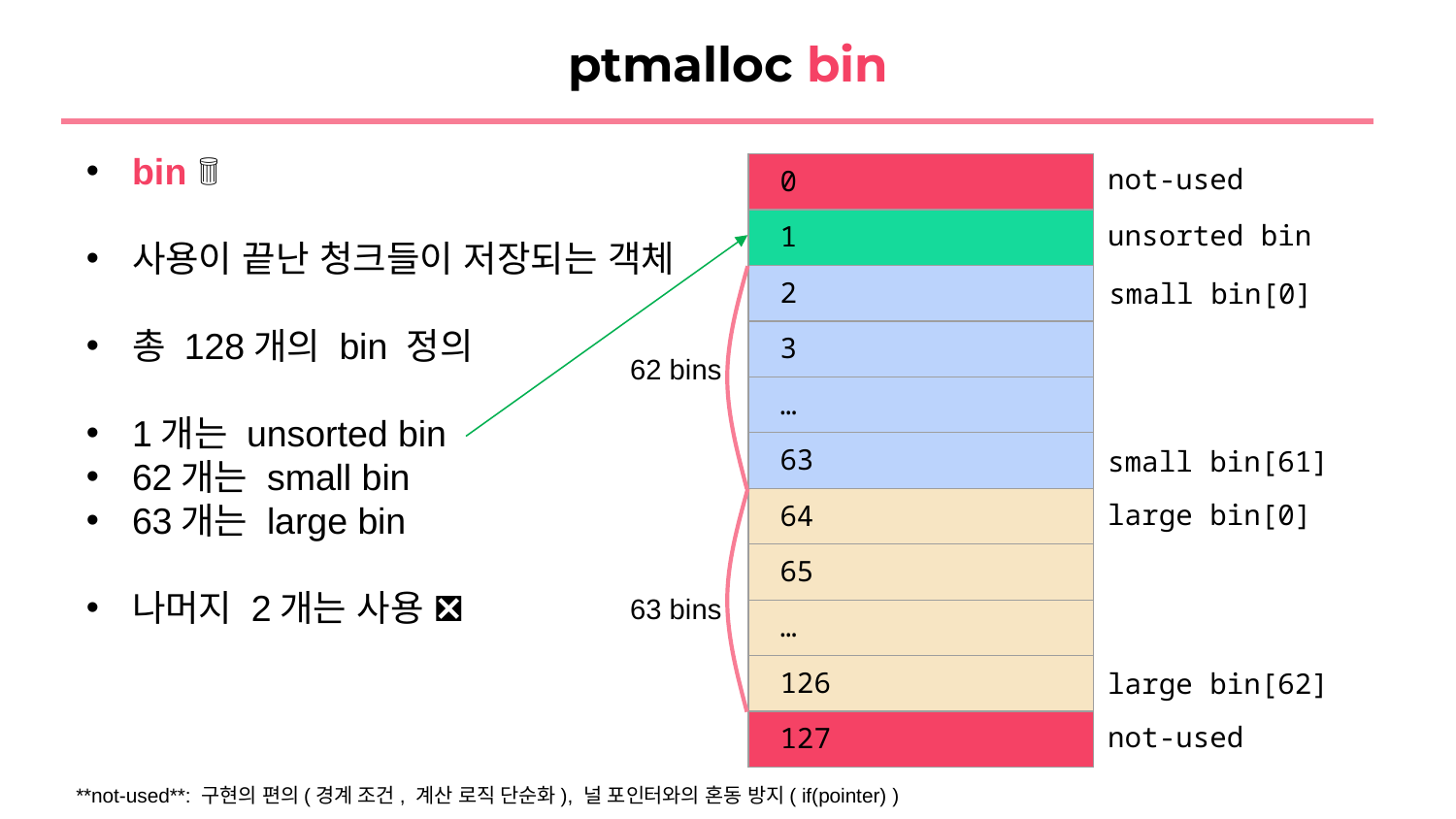

# ptmalloc bin
bin 🗑️

사용이 끝난 청크들이 저장되는 객체

총 128개의 bin 정의

1개는 unsorted bin
62개는 small bin
63개는 large bin

나머지 2개는 사용 ❎
| 0 |
| --- |
| 1 |
| 2 |
| 3 |
| … |
| 63 |
| 64 |
| 65 |
| … |
| 126 |
| 127 |
not-used
unsorted bin

small bin[0]
62 bins
small bin[61]

large bin[0]
63 bins
large bin[62]
not-used
**not-used**: 구현의 편의(경계 조건, 계산 로직 단순화), 널 포인터와의 혼동 방지( if(pointer) )